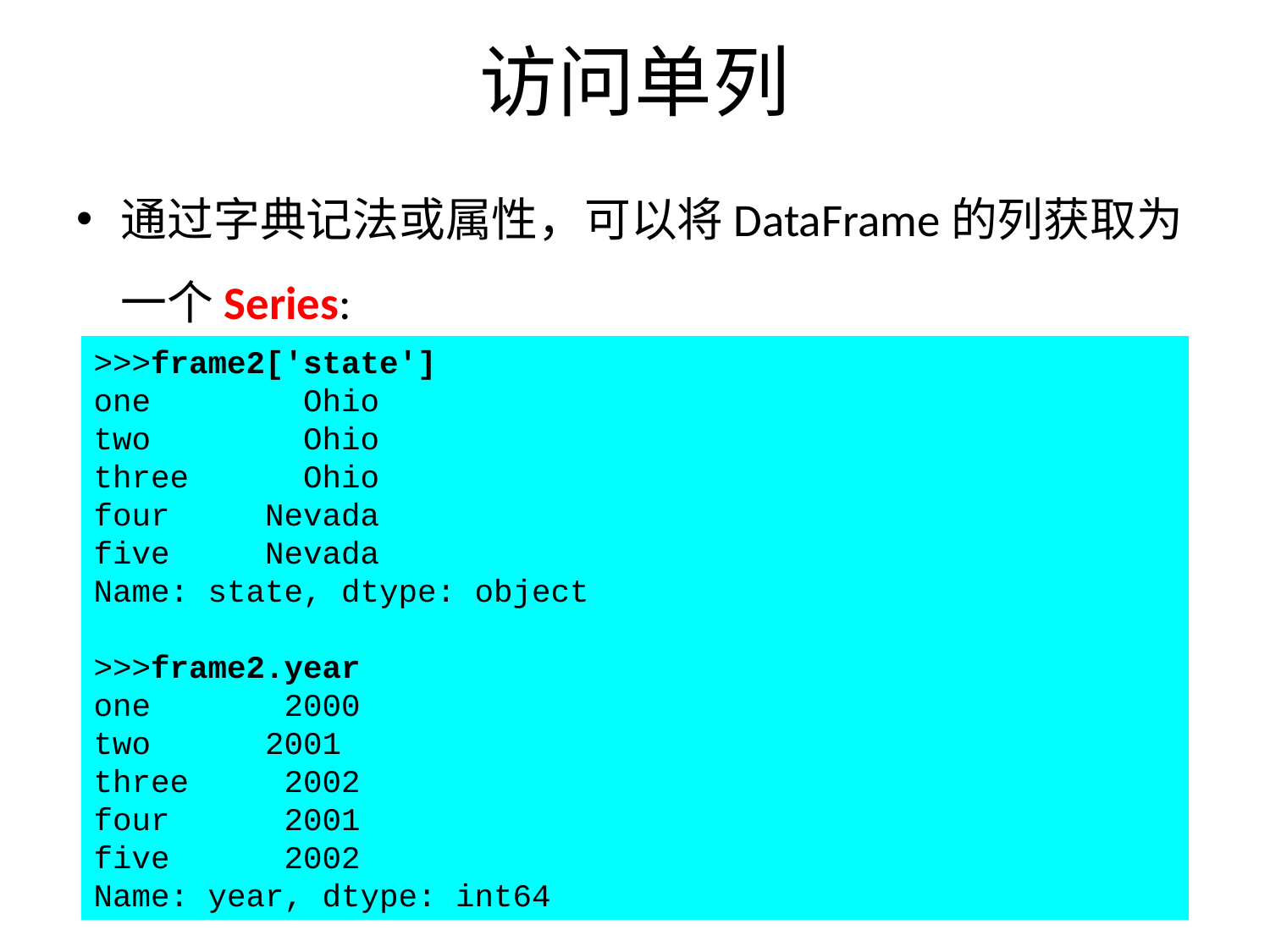

# 访问单列
通过字典记法或属性，可以将DataFrame的列获取为一个Series:
>>>frame2['state']
one        Ohio
two        Ohio
three      Ohio
four     Nevada
five     Nevada
Name: state, dtype: object

>>>frame2.year
one       2000
two      2001
three     2002
four      2001
five      2002
Name: year, dtype: int64